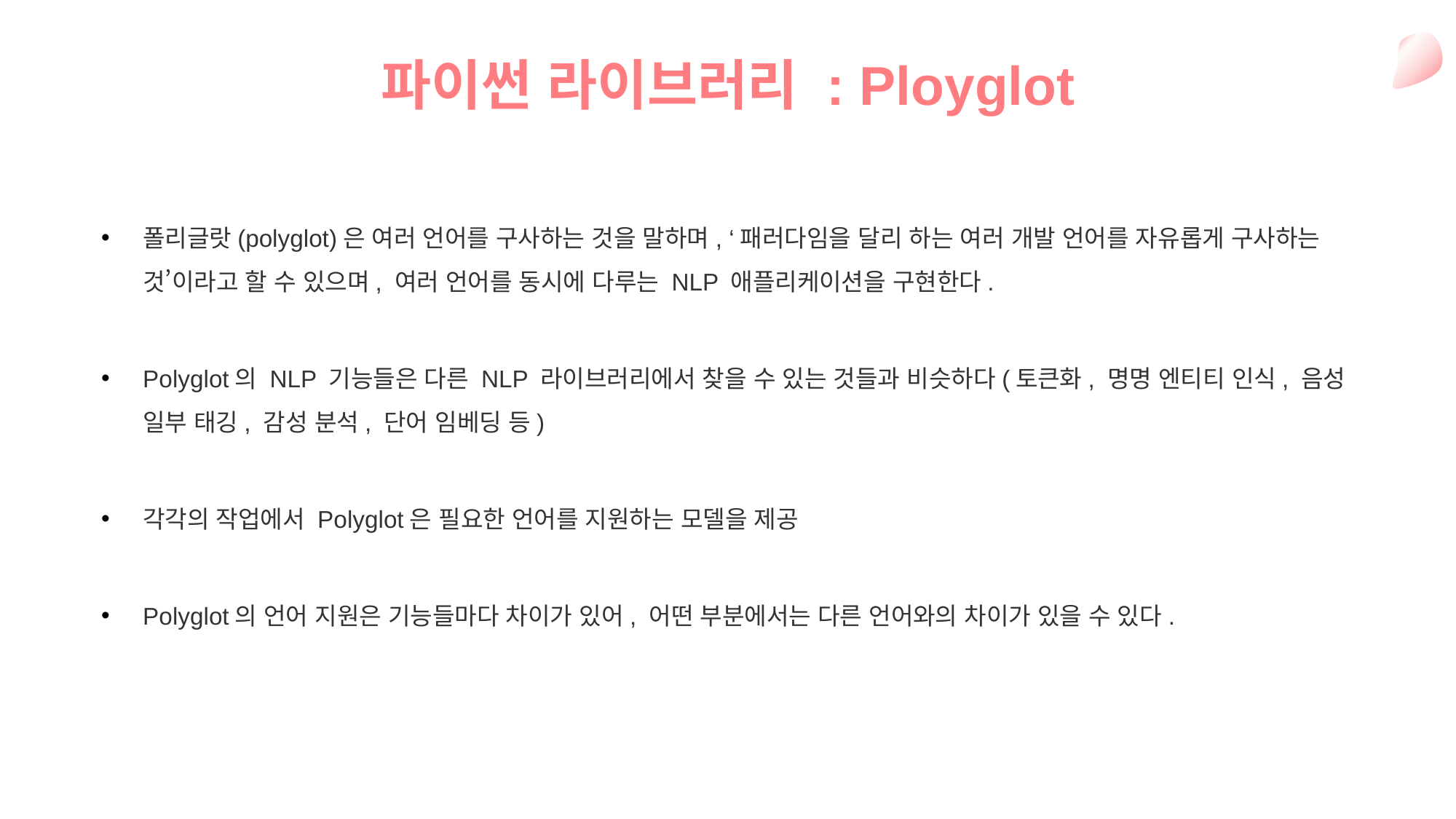

파이썬 라이브러리 : Ployglot
폴리글랏(polyglot)은 여러 언어를 구사하는 것을 말하며, ‘패러다임을 달리 하는 여러 개발 언어를 자유롭게 구사하는 것’이라고 할 수 있으며, 여러 언어를 동시에 다루는 NLP 애플리케이션을 구현한다.

Polyglot의 NLP 기능들은 다른 NLP 라이브러리에서 찾을 수 있는 것들과 비슷하다(토큰화, 명명 엔티티 인식, 음성 일부 태깅, 감성 분석, 단어 임베딩 등)

각각의 작업에서 Polyglot은 필요한 언어를 지원하는 모델을 제공

Polyglot의 언어 지원은 기능들마다 차이가 있어, 어떤 부분에서는 다른 언어와의 차이가 있을 수 있다.